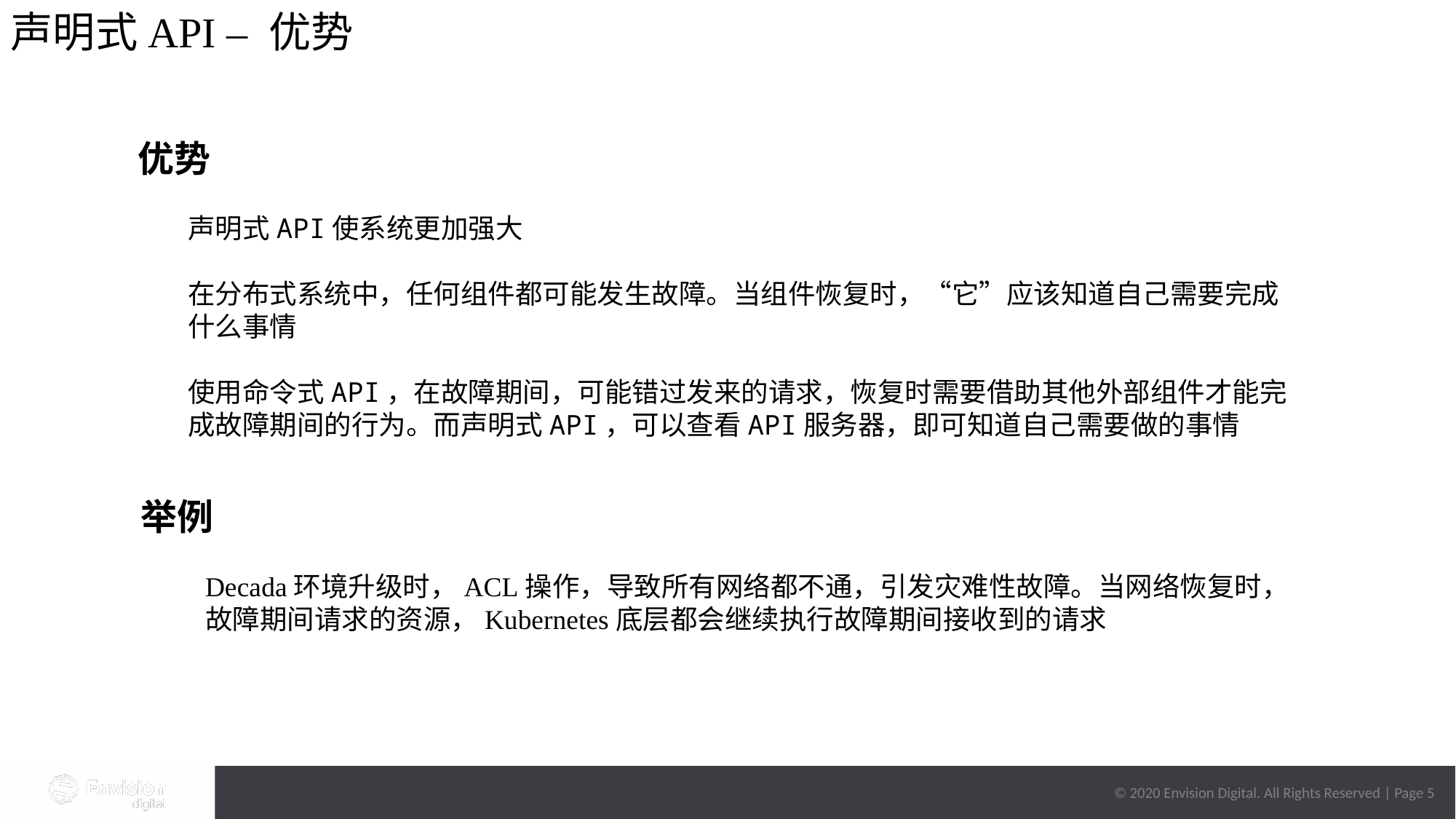

声明式API – 优势
优势
声明式API使系统更加强大

在分布式系统中，任何组件都可能发生故障。当组件恢复时，“它”应该知道自己需要完成什么事情

使用命令式API，在故障期间，可能错过发来的请求，恢复时需要借助其他外部组件才能完成故障期间的行为。而声明式API，可以查看API服务器，即可知道自己需要做的事情
举例
Decada环境升级时，ACL操作，导致所有网络都不通，引发灾难性故障。当网络恢复时，故障期间请求的资源，Kubernetes底层都会继续执行故障期间接收到的请求